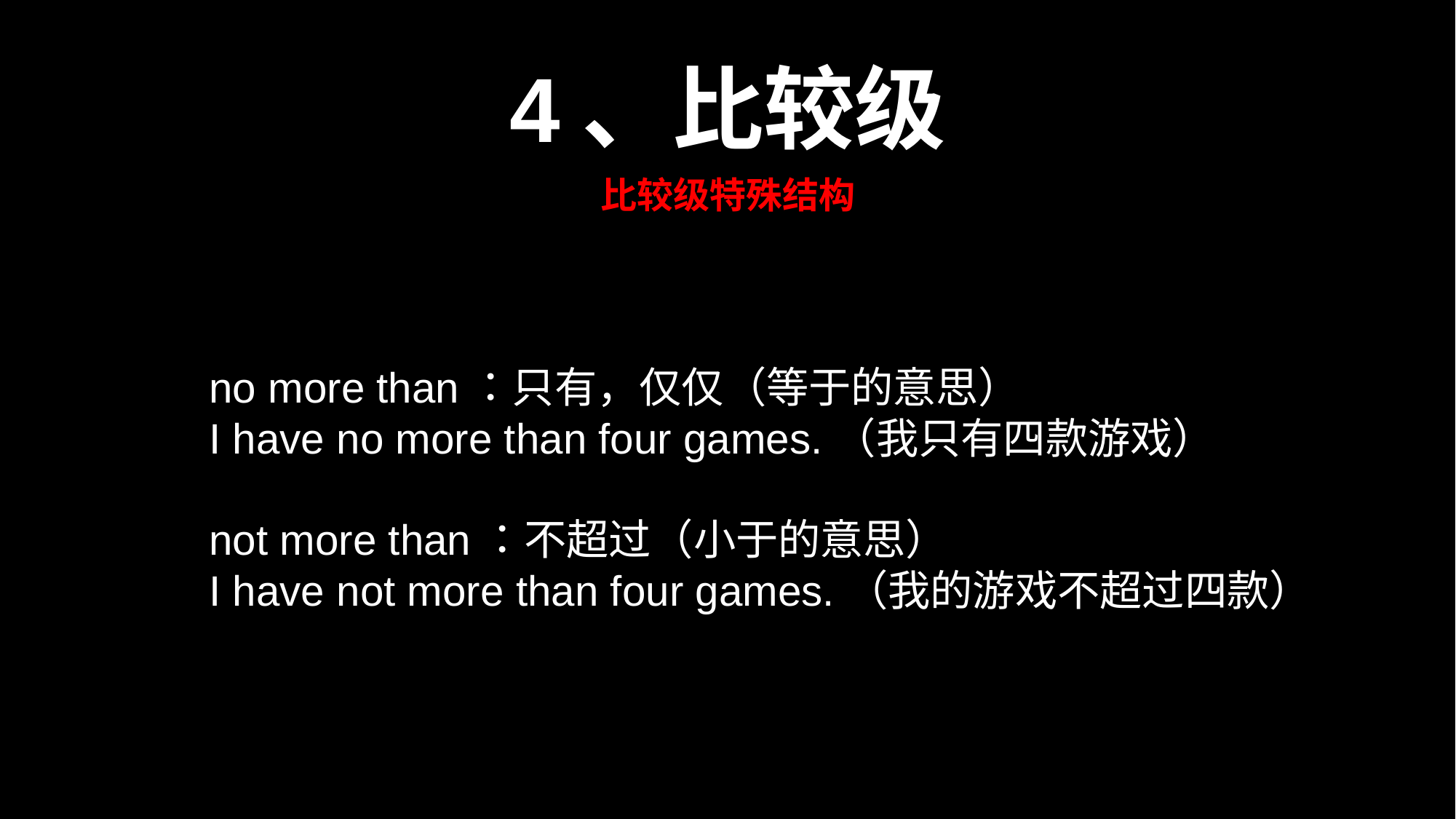

4、比较级
比较级特殊结构
no more than：只有，仅仅（等于的意思）
I have no more than four games.（我只有四款游戏）

not more than：不超过（小于的意思）
I have not more than four games.（我的游戏不超过四款）